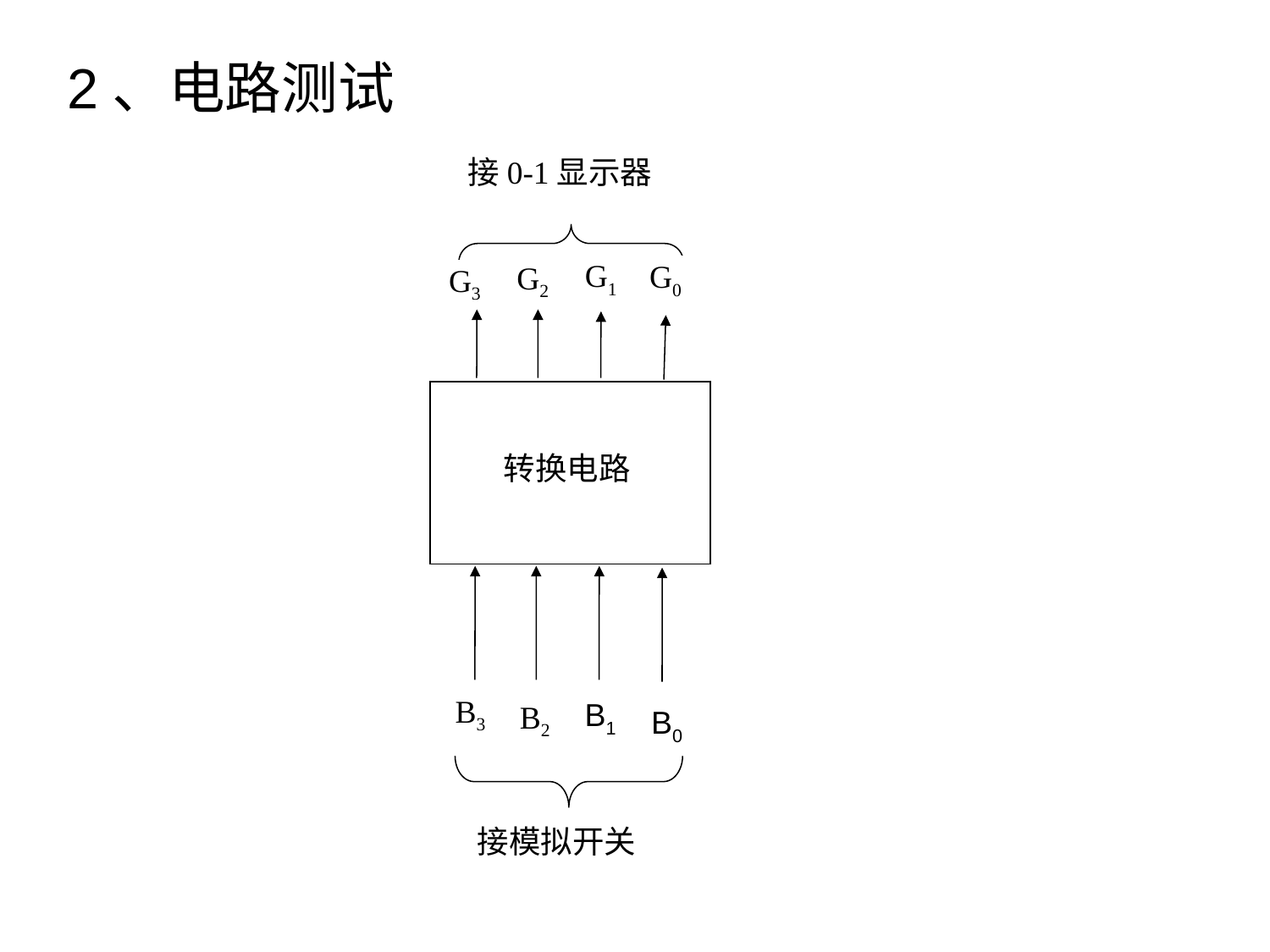

2、电路测试

接0-1显示器
G1
G0
G2
G3

转换电路

B3
B1
B2
B0
接模拟开关